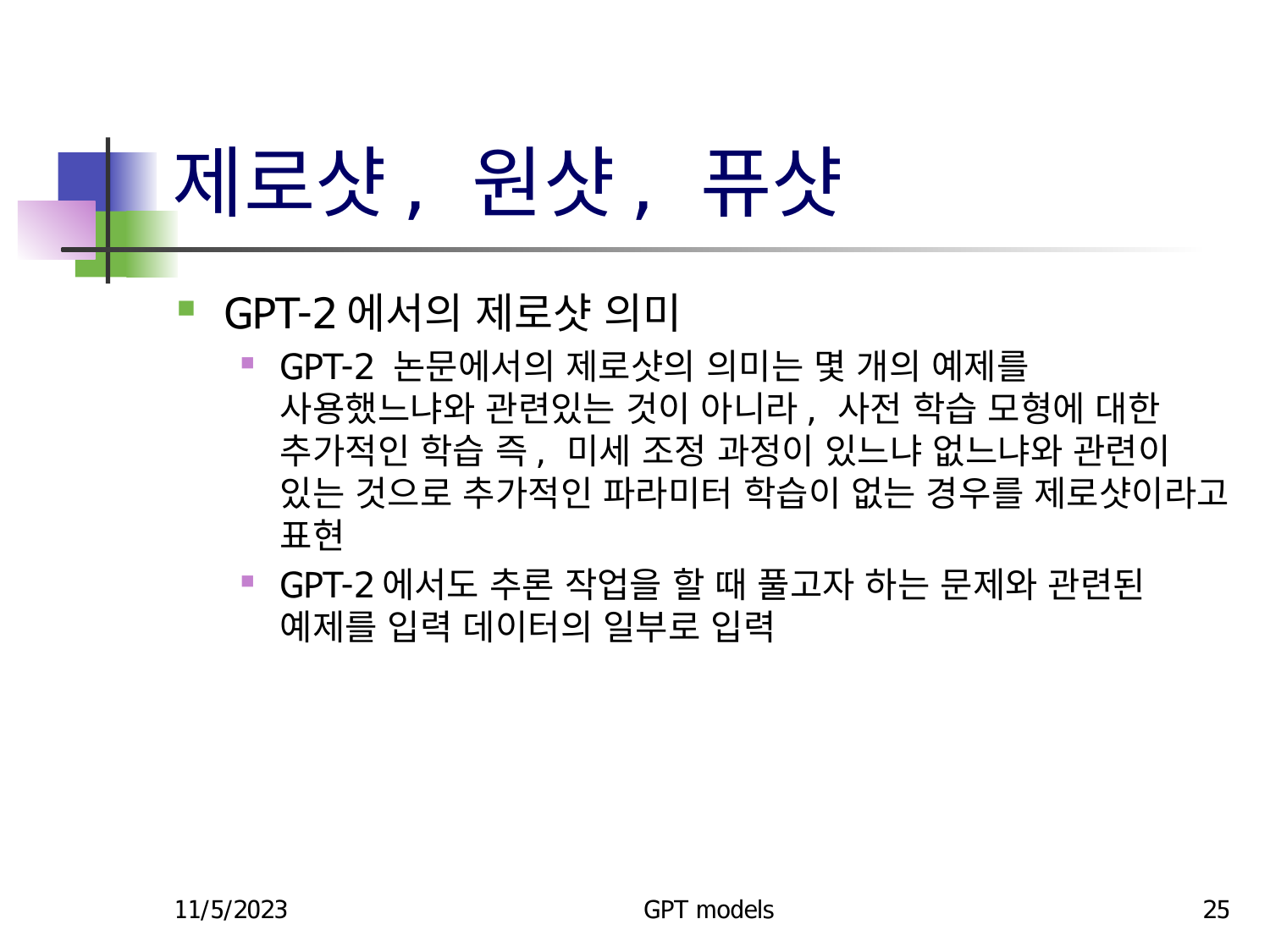

# 제로샷, 원샷, 퓨샷
GPT-2에서의 제로샷 의미
GPT-2 논문에서의 제로샷의 의미는 몇 개의 예제를 사용했느냐와 관련있는 것이 아니라, 사전 학습 모형에 대한 추가적인 학습 즉, 미세 조정 과정이 있느냐 없느냐와 관련이 있는 것으로 추가적인 파라미터 학습이 없는 경우를 제로샷이라고 표현
GPT-2에서도 추론 작업을 할 때 풀고자 하는 문제와 관련된 예제를 입력 데이터의 일부로 입력
11/5/2023
GPT models
25